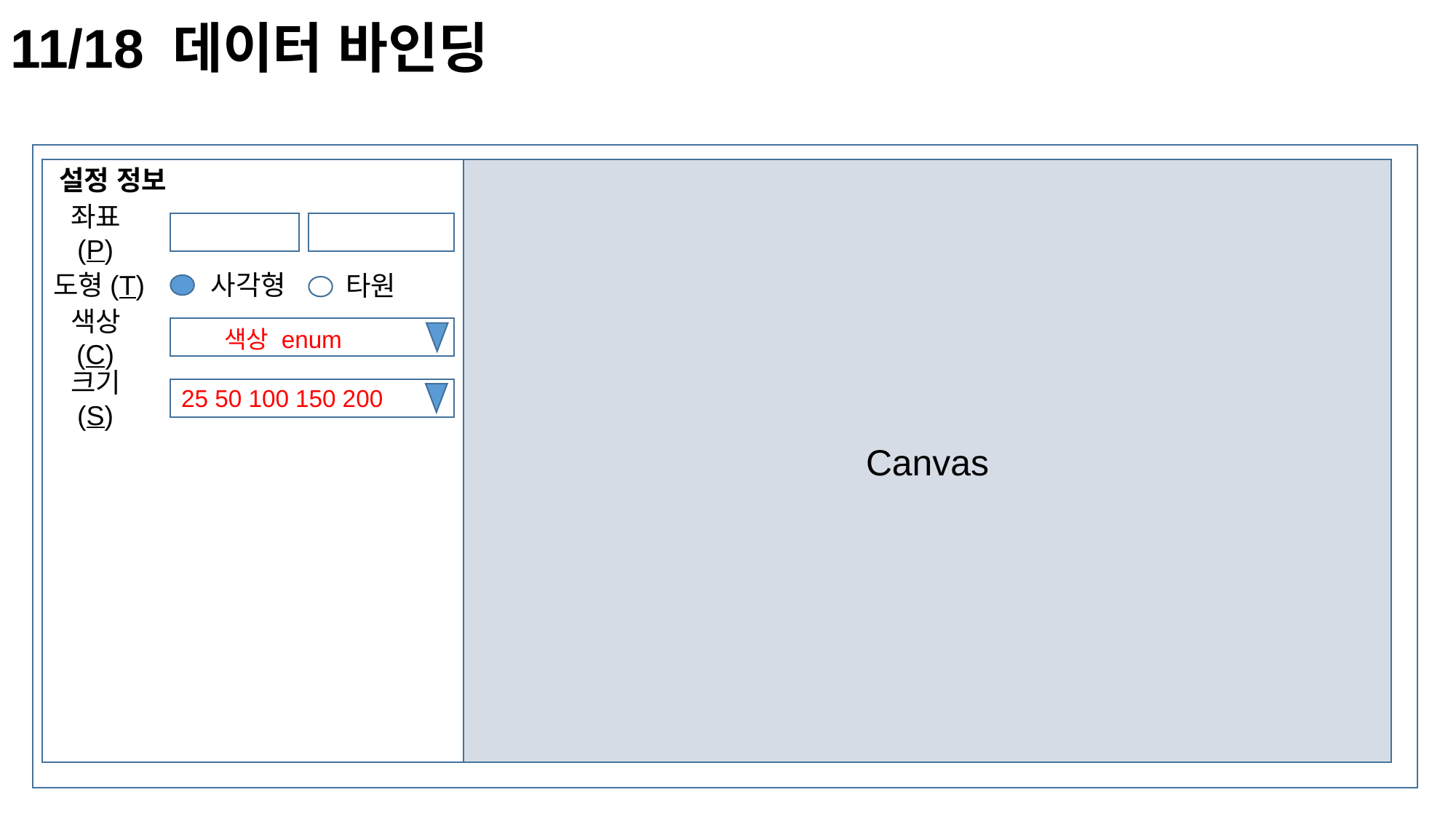

11/18 데이터 바인딩

Canvas
설정 정보
좌표(P)

사각형
타원
도형(T)

색상(C)

색상 enum

25 50 100 150 200
크기(S)